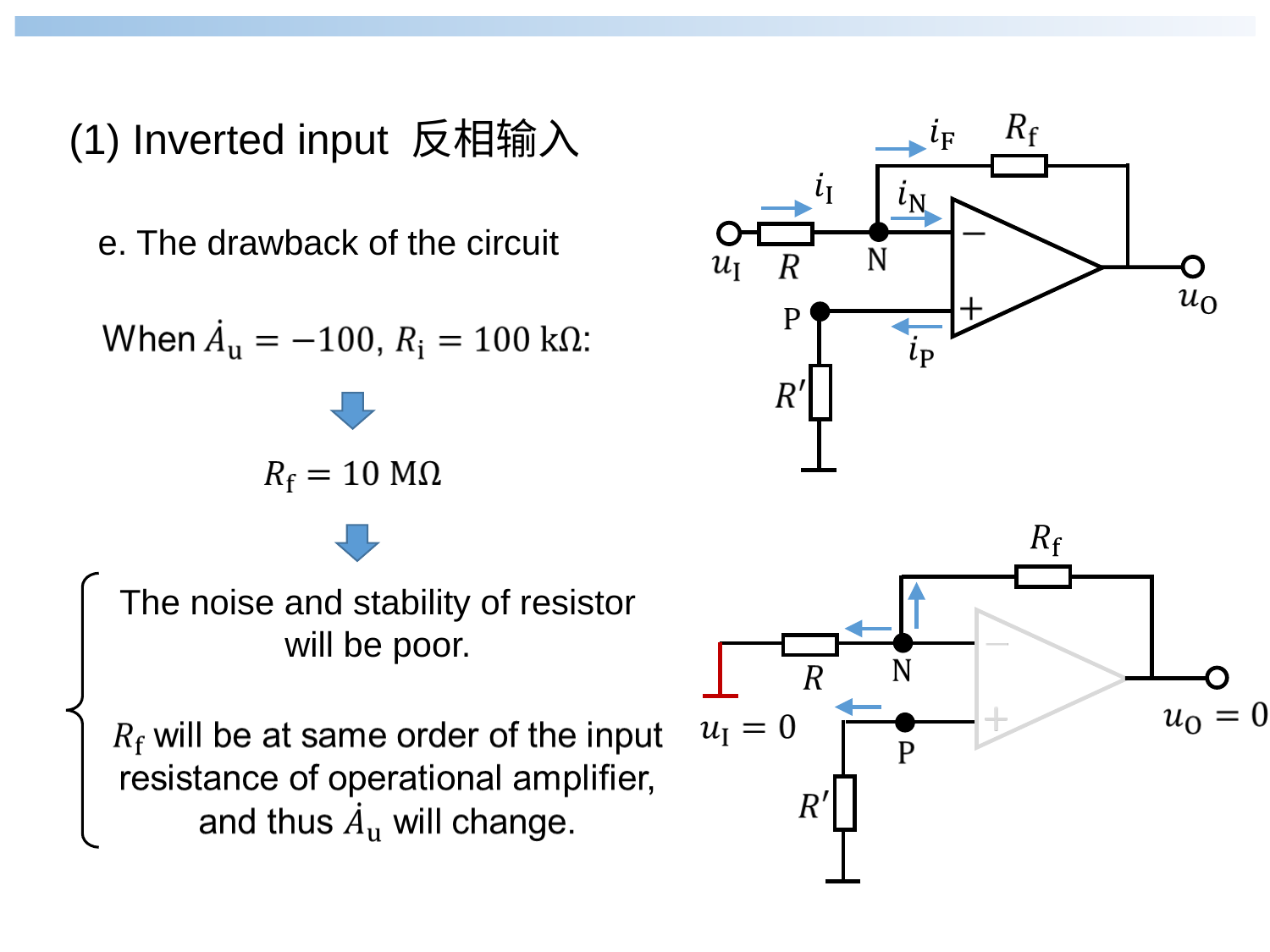

(1) Inverted input 反相输入
e. The drawback of the circuit

The noise and stability of resistor will be poor.